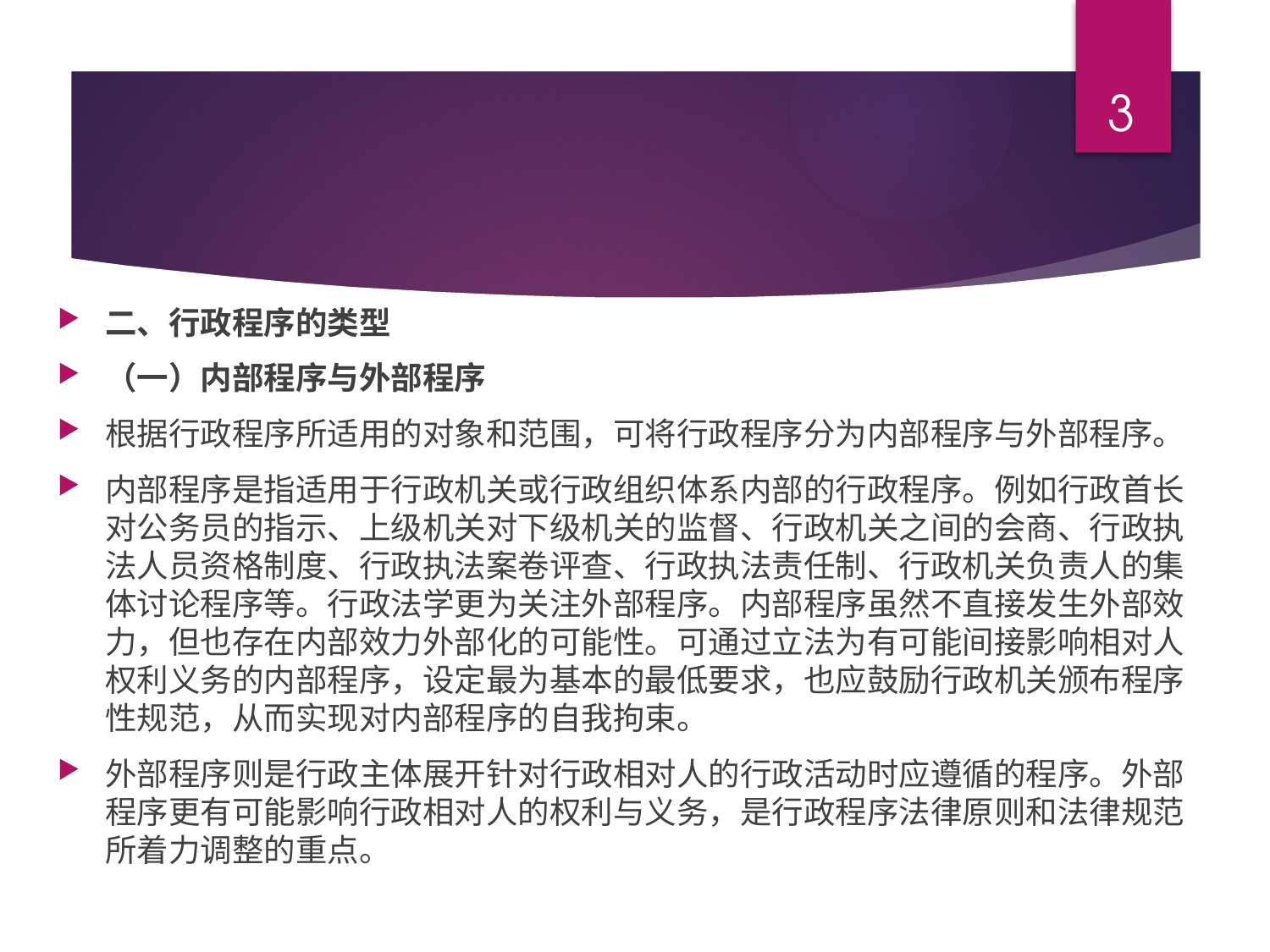

3
#
二、行政程序的类型
（一）内部程序与外部程序
根据行政程序所适用的对象和范围，可将行政程序分为内部程序与外部程序。
内部程序是指适用于行政机关或行政组织体系内部的行政程序。例如行政首长对公务员的指示、上级机关对下级机关的监督、行政机关之间的会商、行政执法人员资格制度、行政执法案卷评查、行政执法责任制、行政机关负责人的集体讨论程序等。行政法学更为关注外部程序。内部程序虽然不直接发生外部效力，但也存在内部效力外部化的可能性。可通过立法为有可能间接影响相对人权利义务的内部程序，设定最为基本的最低要求，也应鼓励行政机关颁布程序性规范，从而实现对内部程序的自我拘束。
外部程序则是行政主体展开针对行政相对人的行政活动时应遵循的程序。外部程序更有可能影响行政相对人的权利与义务，是行政程序法律原则和法律规范所着力调整的重点。